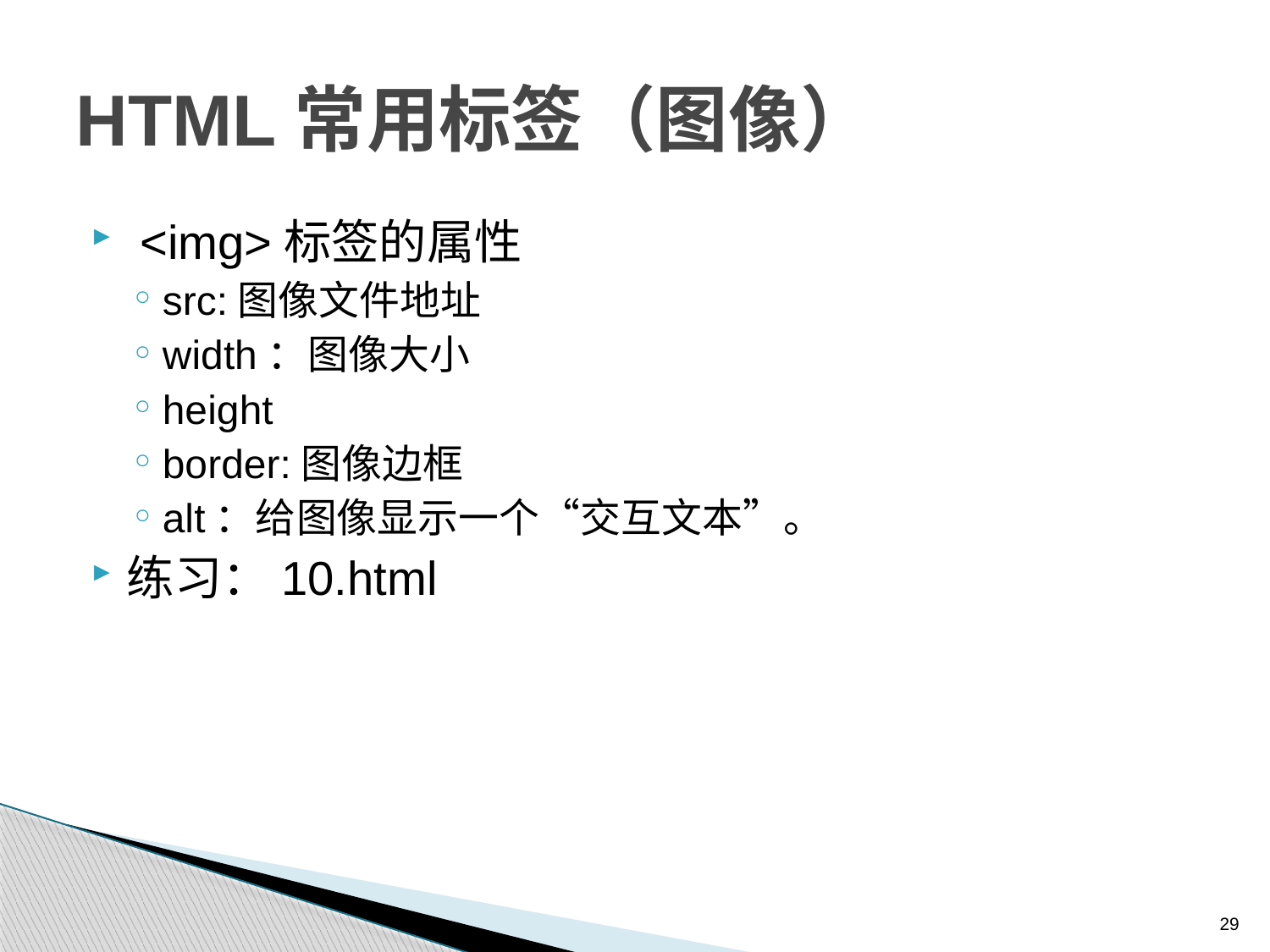

# HTML常用标签（图像）
 <img>标签的属性
src:图像文件地址
width：图像大小
height
border:图像边框
alt：给图像显示一个“交互文本”。
练习：10.html

29